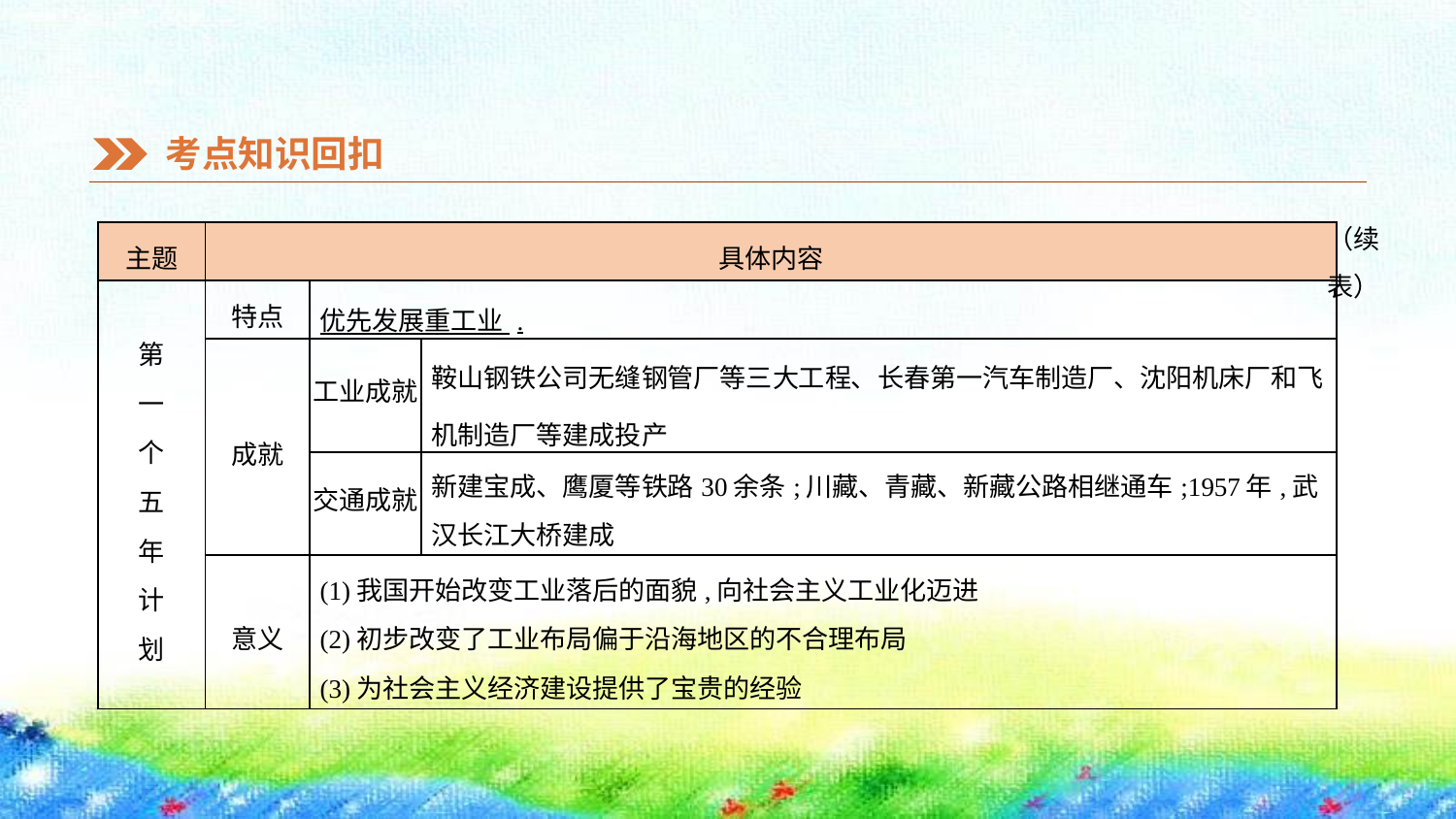

考点知识回扣

（续表）
| 主题 | 具体内容 |  |  |
| --- | --- | --- | --- |
| 第 一 个 五 年 计 划 | 特点 | 优先发展重工业 . |  |
|  | 成就 | 工业成就 | 鞍山钢铁公司无缝钢管厂等三大工程、长春第一汽车制造厂、沈阳机床厂和飞机制造厂等建成投产 |
|  |  | 交通成就 | 新建宝成、鹰厦等铁路30余条;川藏、青藏、新藏公路相继通车;1957年,武汉长江大桥建成 |
|  | 意义 | (1)我国开始改变工业落后的面貌,向社会主义工业化迈进 (2)初步改变了工业布局偏于沿海地区的不合理布局 (3)为社会主义经济建设提供了宝贵的经验 |  |